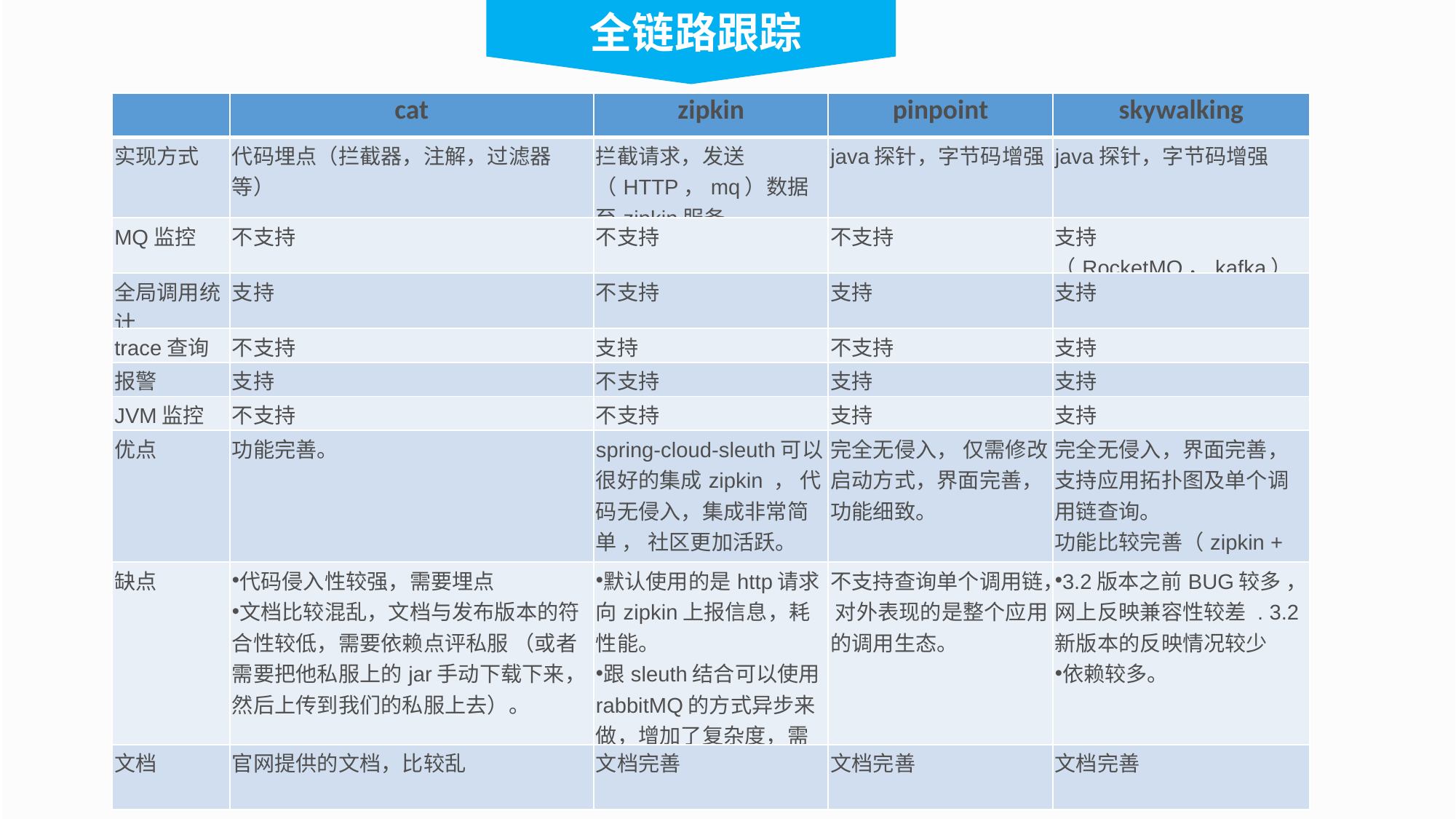

全链路跟踪
|  | cat | zipkin | pinpoint | skywalking |
| --- | --- | --- | --- | --- |
| 实现方式 | 代码埋点（拦截器，注解，过滤器等） | 拦截请求，发送（HTTP，mq）数据至zipkin服务 | java探针，字节码增强 | java探针，字节码增强 |
| MQ监控 | 不支持 | 不支持 | 不支持 | 支持（RocketMQ，kafka） |
| 全局调用统计 | 支持 | 不支持 | 支持 | 支持 |
| trace查询 | 不支持 | 支持 | 不支持 | 支持 |
| 报警 | 支持 | 不支持 | 支持 | 支持 |
| JVM监控 | 不支持 | 不支持 | 支持 | 支持 |
| 优点 | 功能完善。 | spring-cloud-sleuth可以很好的集成zipkin ， 代码无侵入，集成非常简单 ， 社区更加活跃。 | 完全无侵入， 仅需修改启动方式，界面完善，功能细致。 | 完全无侵入，界面完善，支持应用拓扑图及单个调用链查询。 功能比较完善（zipkin + pinpoint） |
| 缺点 | 代码侵入性较强，需要埋点 文档比较混乱，文档与发布版本的符合性较低，需要依赖点评私服 （或者需要把他私服上的jar手动下载下来，然后上传到我们的私服上去）。 | 默认使用的是http请求向zipkin上报信息，耗性能。 跟sleuth结合可以使用rabbitMQ的方式异步来做，增加了复杂度，需要引入rabbitMQ 。 | 不支持查询单个调用链， 对外表现的是整个应用的调用生态。 | 3.2版本之前BUG较多 ，网上反映兼容性较差 . 3.2新版本的反映情况较少 依赖较多。 |
| 文档 | 官网提供的文档，比较乱 | 文档完善 | 文档完善 | 文档完善 |